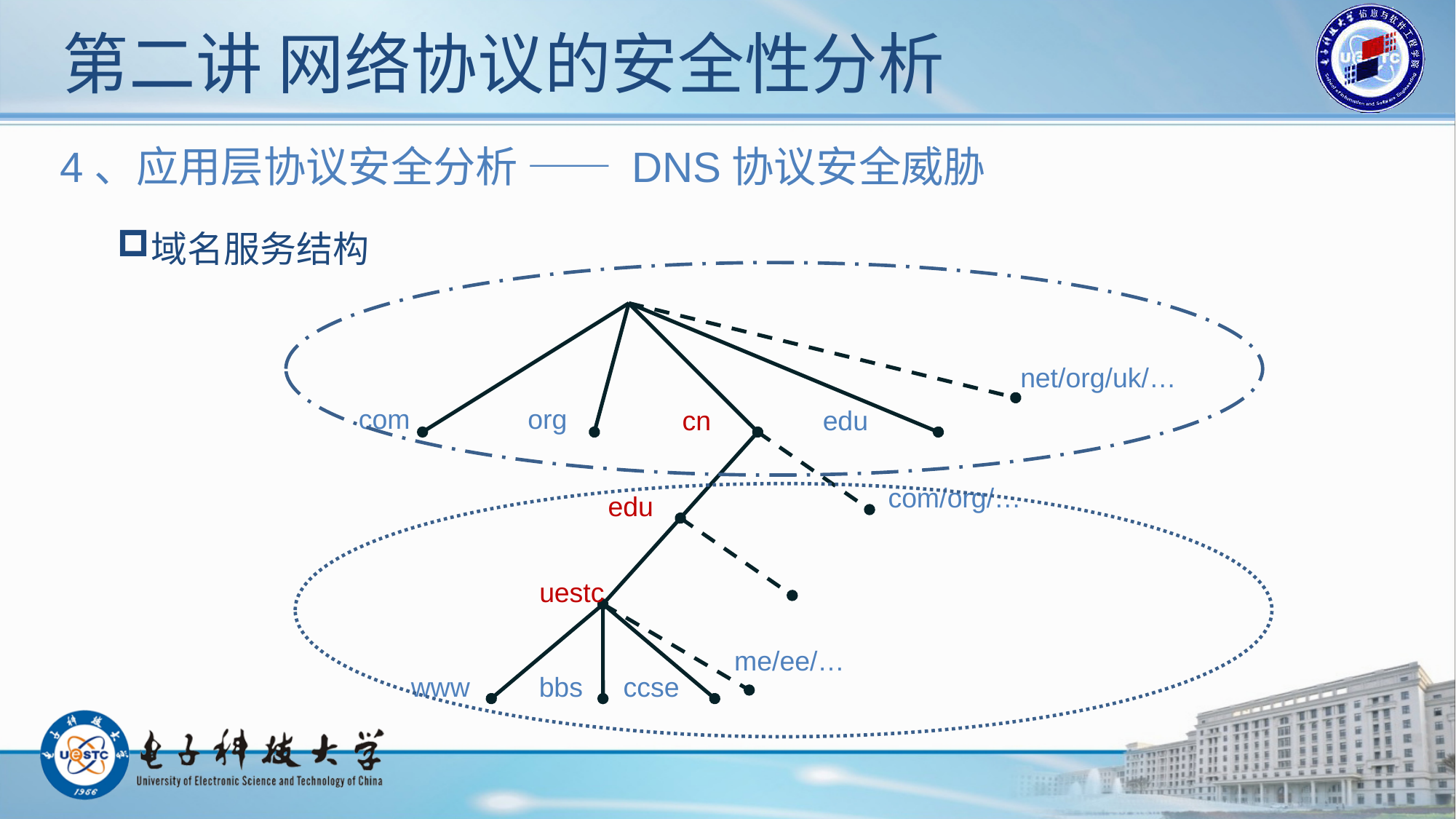

# 第二讲 网络协议的安全性分析
4、应用层协议安全分析 —— DNS协议安全威胁
域名服务结构

net/org/uk/…
com
org
cn
edu

com/org/…

edu

uestc

me/ee/…

www
bbs
ccse